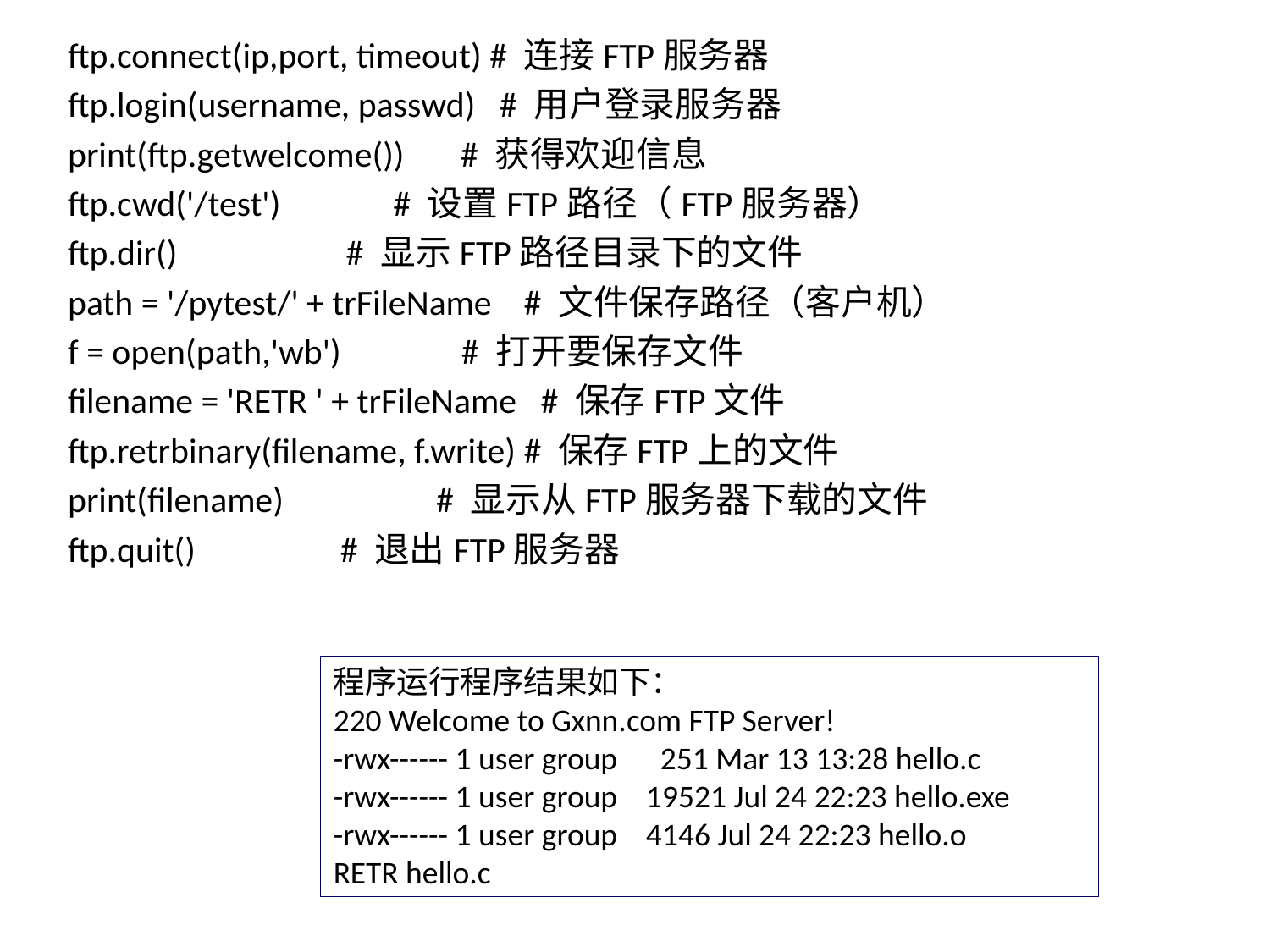

ftp.connect(ip,port, timeout) # 连接FTP服务器
ftp.login(username, passwd)   # 用户登录服务器
print(ftp.getwelcome())       # 获得欢迎信息
ftp.cwd('/test')              # 设置FTP路径（FTP服务器）
ftp.dir()                     # 显示FTP路径目录下的文件
path = '/pytest/' + trFileName    # 文件保存路径（客户机）
f = open(path,'wb')               # 打开要保存文件
filename = 'RETR ' + trFileName   # 保存FTP文件
ftp.retrbinary(filename, f.write) # 保存FTP上的文件
print(filename)                   # 显示从FTP服务器下载的文件
ftp.quit()                  # 退出FTP服务器
程序运行程序结果如下：
220 Welcome to Gxnn.com FTP Server!
-rwx------ 1 user group      251 Mar 13 13:28 hello.c
-rwx------ 1 user group    19521 Jul 24 22:23 hello.exe
-rwx------ 1 user group    4146 Jul 24 22:23 hello.o
RETR hello.c